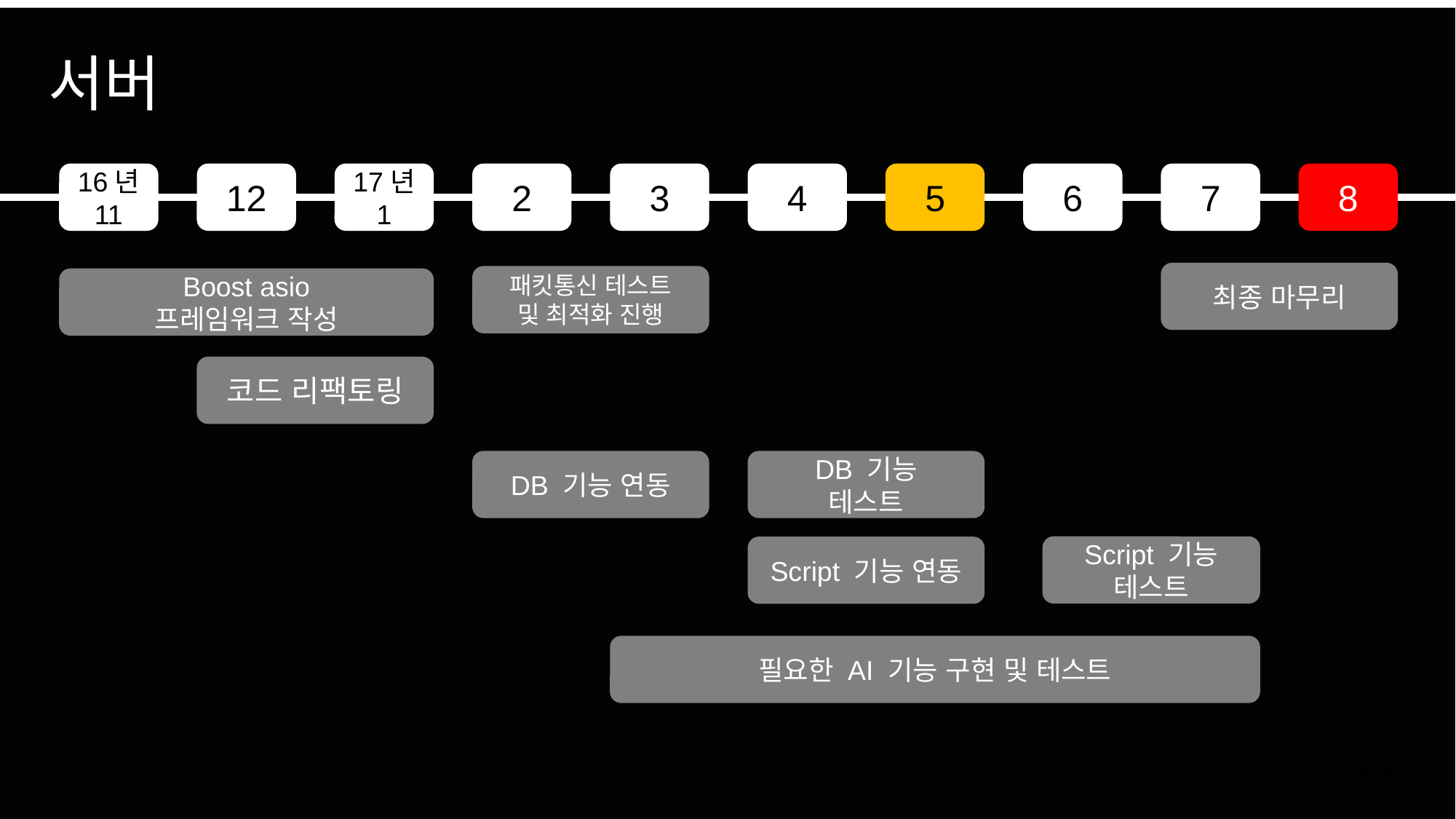

서버
16년
11
12
17년
1
2
3
4
5
6
7
8
최종 마무리
패킷통신 테스트
및 최적화 진행
Boost asio
프레임워크 작성
코드 리팩토링
DB 기능
테스트
DB 기능 연동
Script 기능
테스트
Script 기능 연동
필요한 AI 기능 구현 및 테스트